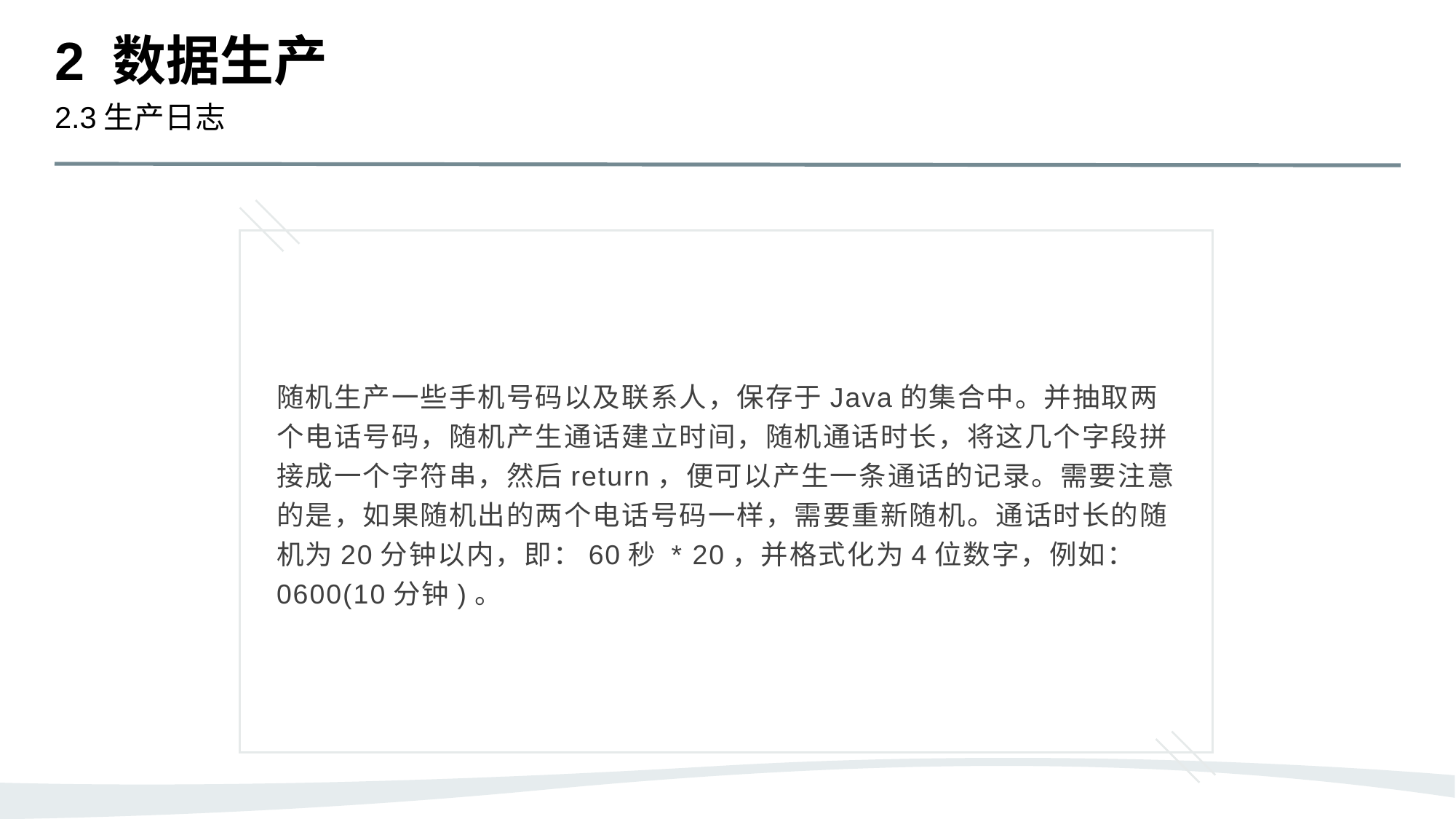

2 数据生产
2.3生产日志

随机生产一些手机号码以及联系人，保存于Java的集合中。并抽取两个电话号码，随机产生通话建立时间，随机通话时长，将这几个字段拼接成一个字符串，然后return，便可以产生一条通话的记录。需要注意的是，如果随机出的两个电话号码一样，需要重新随机。通话时长的随机为20分钟以内，即：60秒 * 20，并格式化为4位数字，例如：0600(10分钟)。